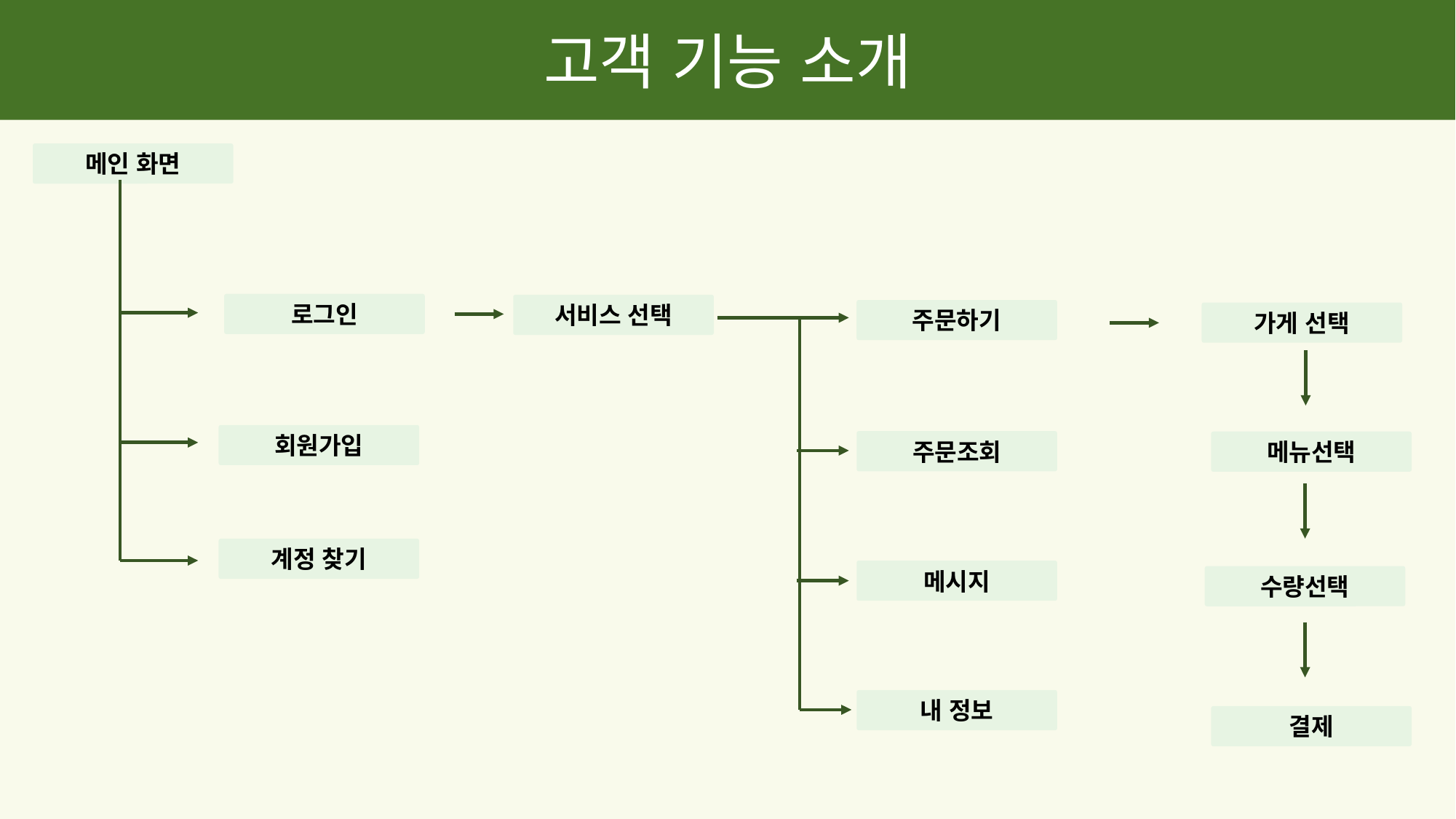

고객 기능 소개
메인 화면
로그인
서비스 선택
주문하기
가게 선택
회원가입
주문조회
메뉴선택
계정 찾기
메시지
수량선택
내 정보
결제